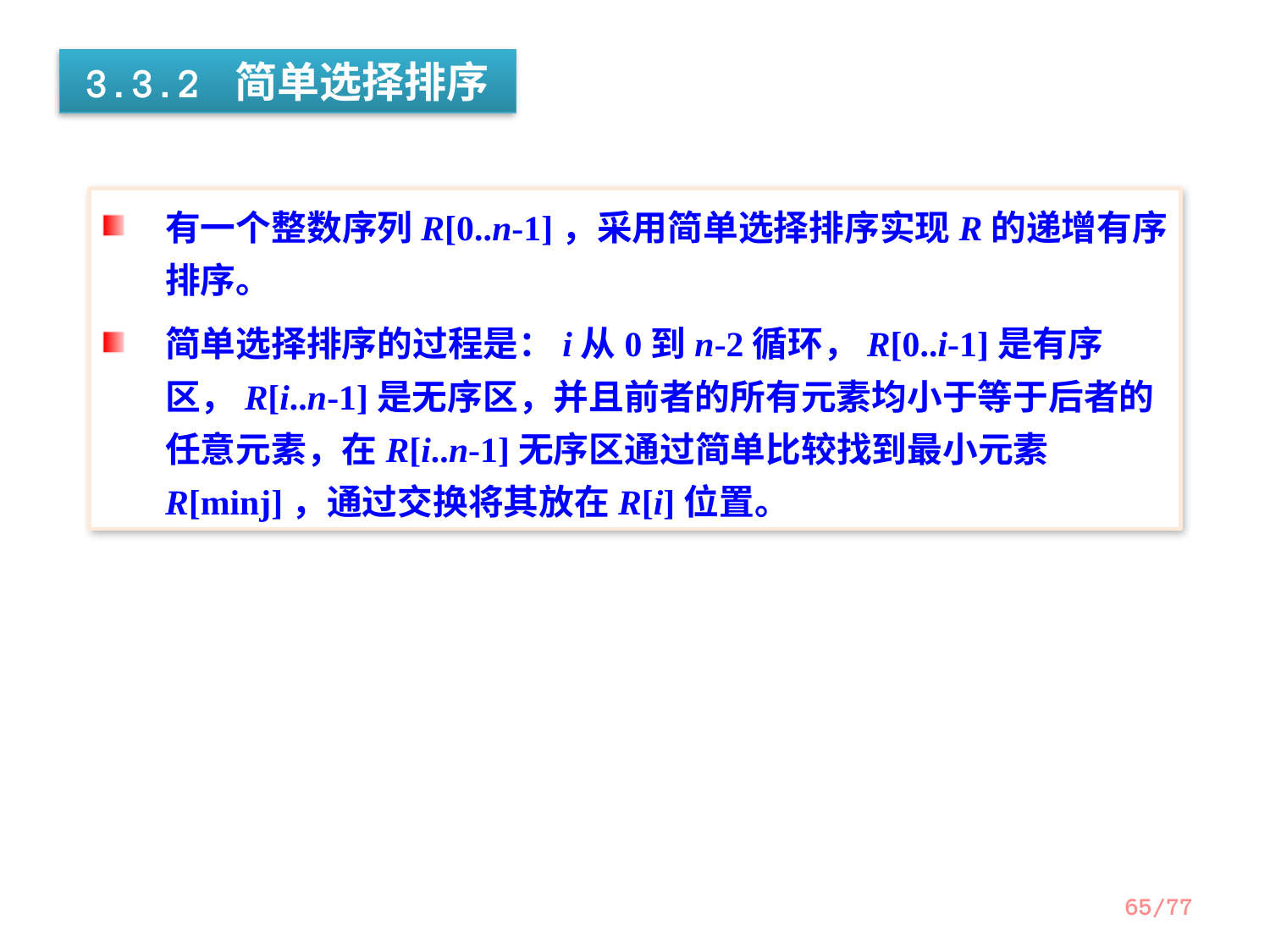

3.3.2 简单选择排序
有一个整数序列R[0..n-1]，采用简单选择排序实现R的递增有序排序。
简单选择排序的过程是：i从0到n-2循环，R[0..i-1]是有序区，R[i..n-1]是无序区，并且前者的所有元素均小于等于后者的任意元素，在R[i..n-1]无序区通过简单比较找到最小元素R[minj]，通过交换将其放在R[i]位置。
65/77